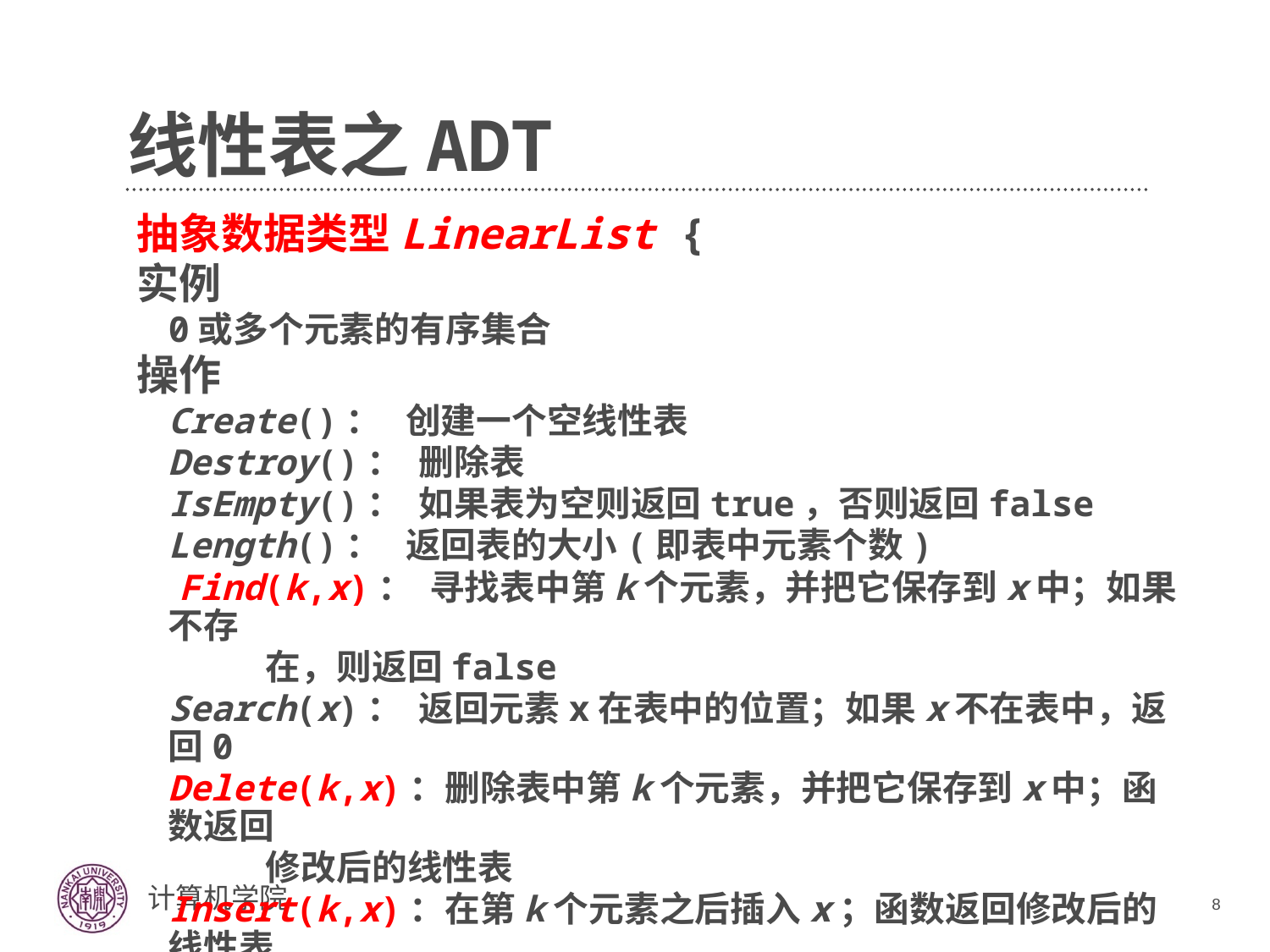

# 线性表之ADT
抽象数据类型LinearList {
实例
	0或多个元素的有序集合
操作
	Create()：   创建一个空线性表
	Destroy()：  删除表
	IsEmpty()：  如果表为空则返回true，否则返回false
	Length()：   返回表的大小(即表中元素个数)
  Find(k,x)：  寻找表中第k个元素，并把它保存到x中；如果不存
               在，则返回false
	Search(x)：  返回元素x在表中的位置；如果x不在表中，返回0
	Delete(k,x)：删除表中第k个元素，并把它保存到x中；函数返回
               修改后的线性表
	Insert(k,x)：在第k个元素之后插入x；函数返回修改后的线性表
	Output(out)：把线性表放入输出流out之中
}
8